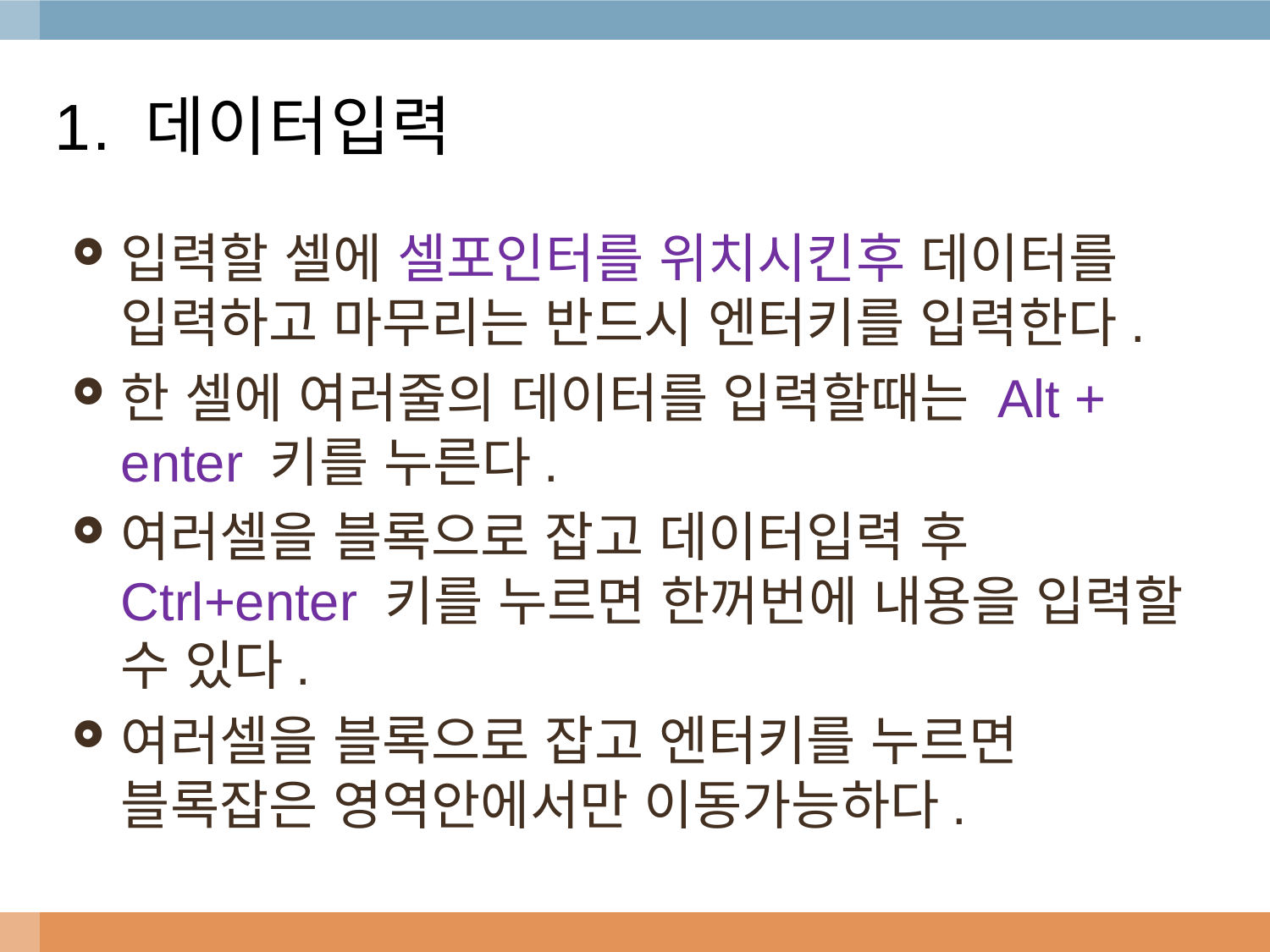

# 1. 데이터입력
입력할 셀에 셀포인터를 위치시킨후 데이터를 입력하고 마무리는 반드시 엔터키를 입력한다.
한 셀에 여러줄의 데이터를 입력할때는 Alt + enter 키를 누른다.
여러셀을 블록으로 잡고 데이터입력 후 Ctrl+enter 키를 누르면 한꺼번에 내용을 입력할 수 있다.
여러셀을 블록으로 잡고 엔터키를 누르면 블록잡은 영역안에서만 이동가능하다.